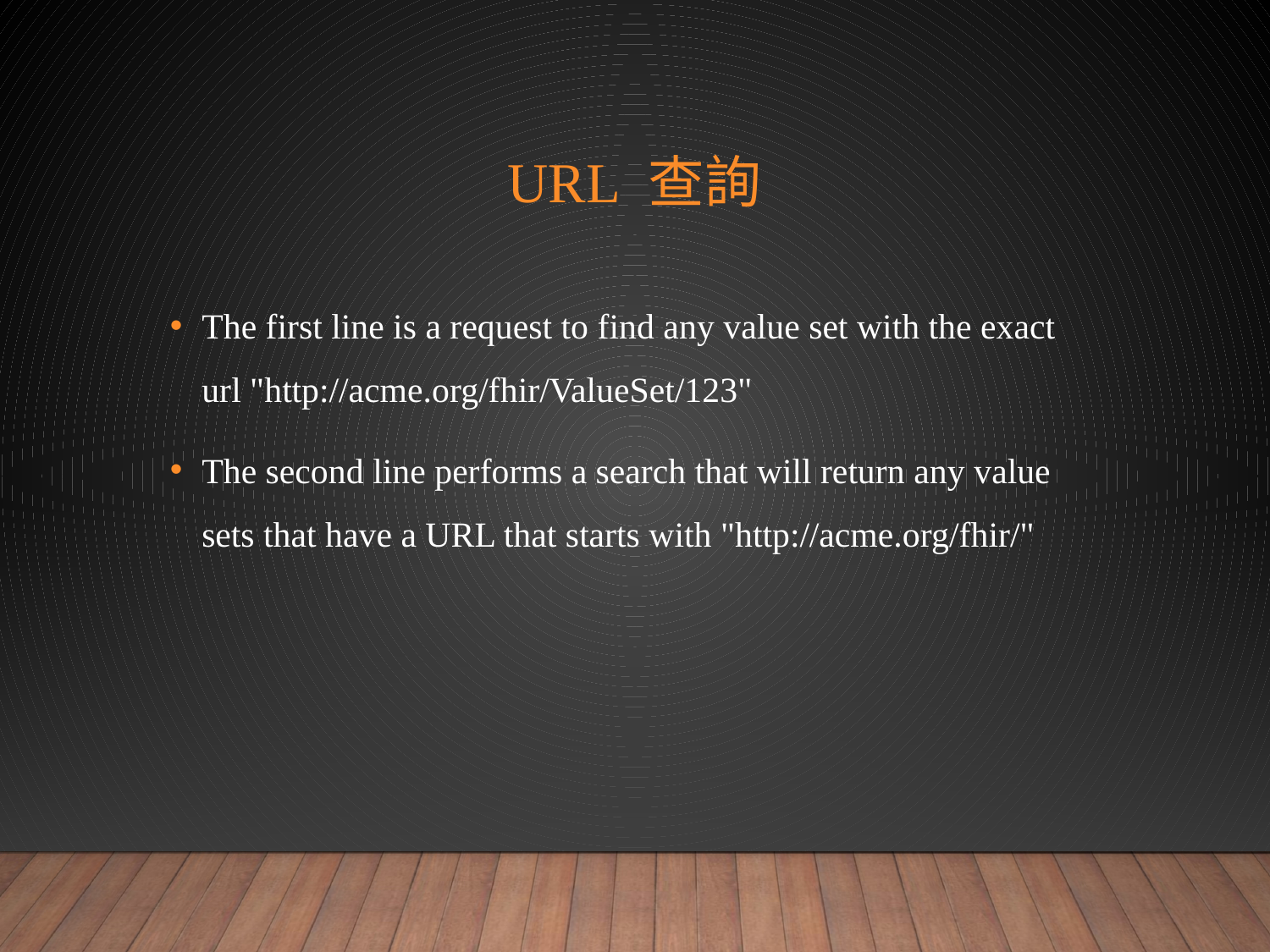

# URL 查詢
The first line is a request to find any value set with the exact url "http://acme.org/fhir/ValueSet/123"
The second line performs a search that will return any value sets that have a URL that starts with "http://acme.org/fhir/"